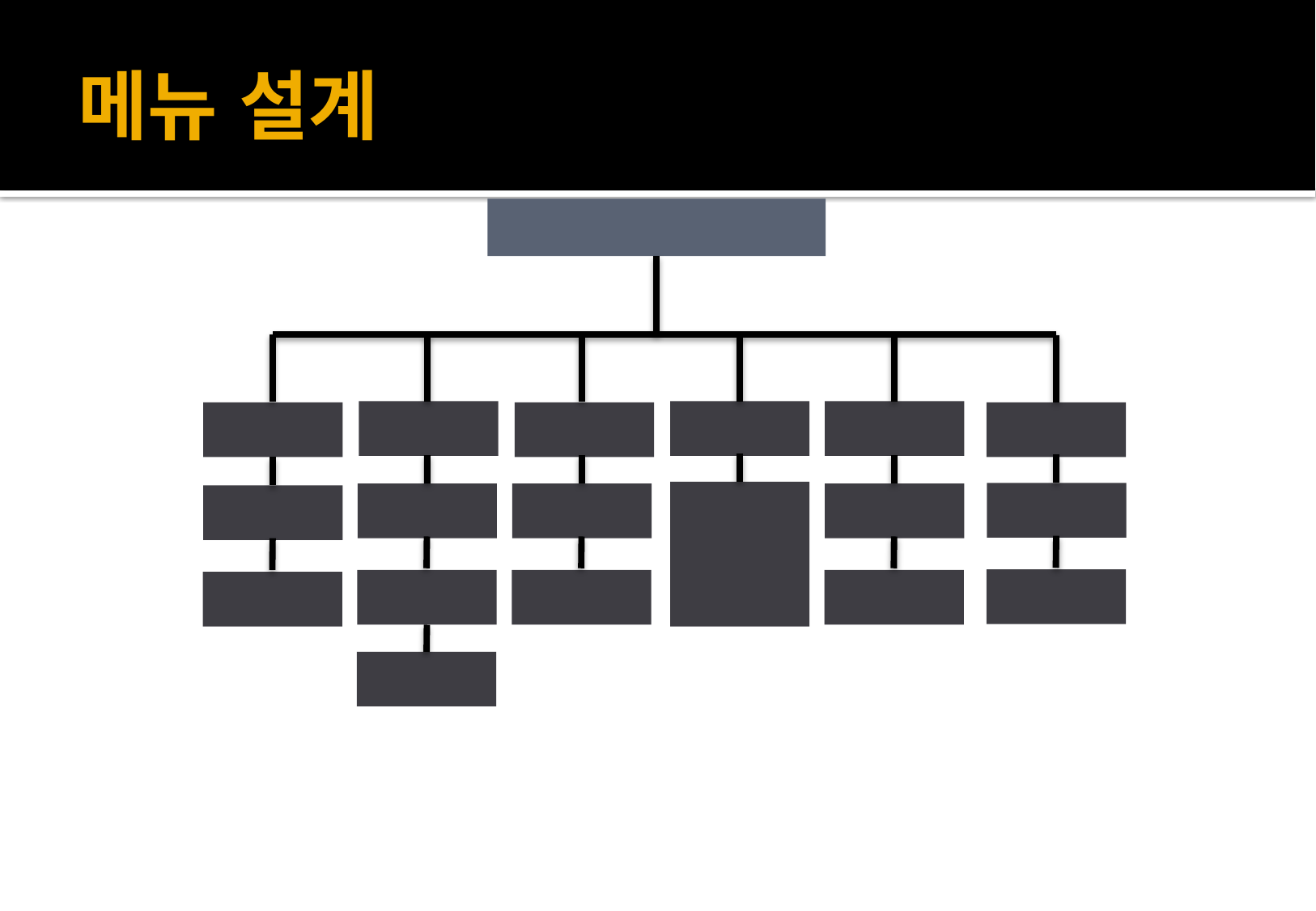

# 메뉴 설계
관리자 페이지
고객 관리
이벤트 관리
카테고리 관리
브랜드 관리
게시판 관리
상품 관리
상품 카테고리 관리
재고 관리
전체 게시판
회원 조회
이벤트 목록
입점 브랜드
일일 판매량
새 게시판 등록
비회원 조회
쿠폰 목록
입점  문의 내역
쪽지함